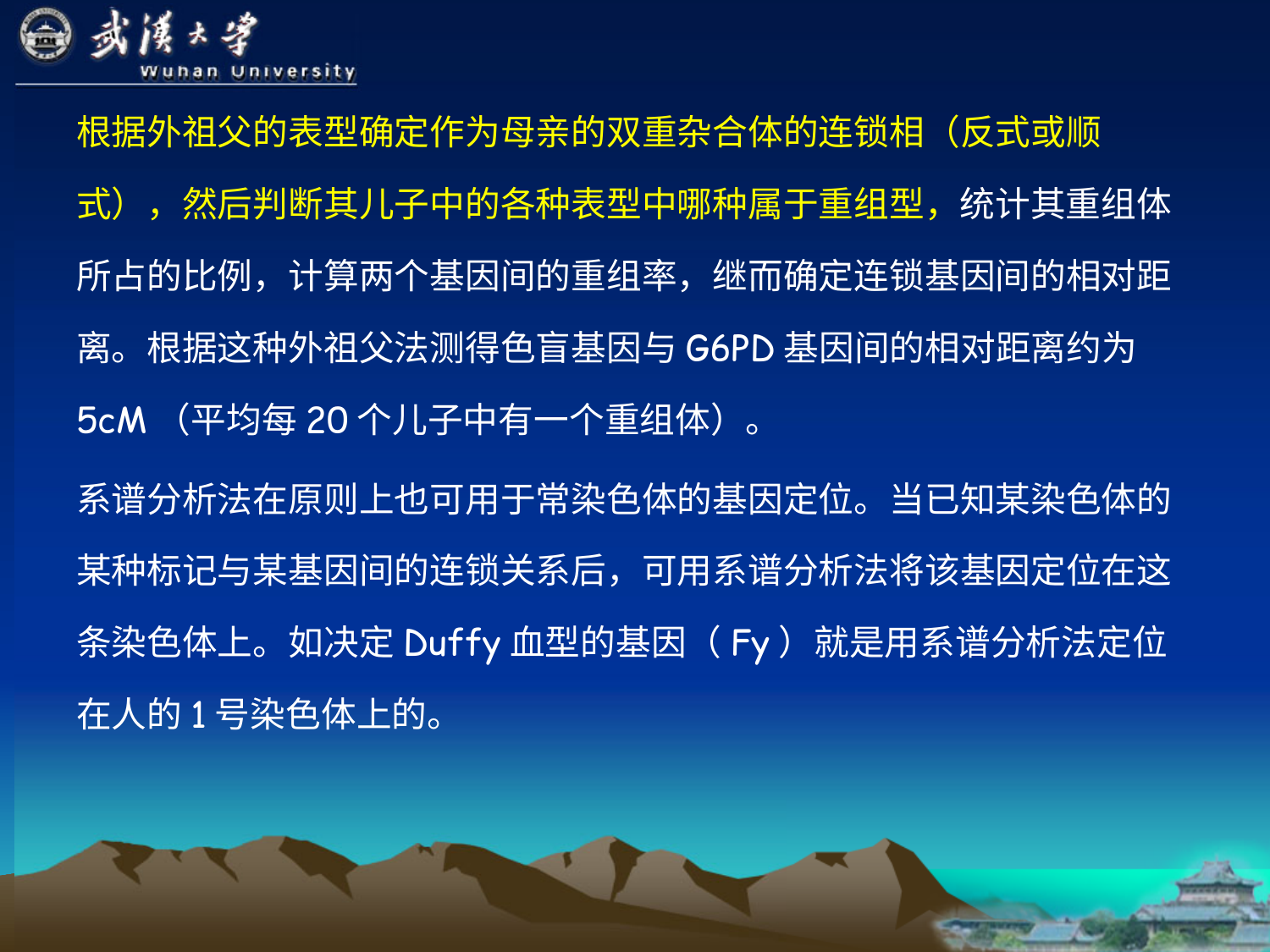

根据外祖父的表型确定作为母亲的双重杂合体的连锁相（反式或顺式），然后判断其儿子中的各种表型中哪种属于重组型，统计其重组体所占的比例，计算两个基因间的重组率，继而确定连锁基因间的相对距离。根据这种外祖父法测得色盲基因与G6PD基因间的相对距离约为5cM（平均每20个儿子中有一个重组体）。
系谱分析法在原则上也可用于常染色体的基因定位。当已知某染色体的某种标记与某基因间的连锁关系后，可用系谱分析法将该基因定位在这条染色体上。如决定Duffy血型的基因（Fy）就是用系谱分析法定位在人的1号染色体上的。